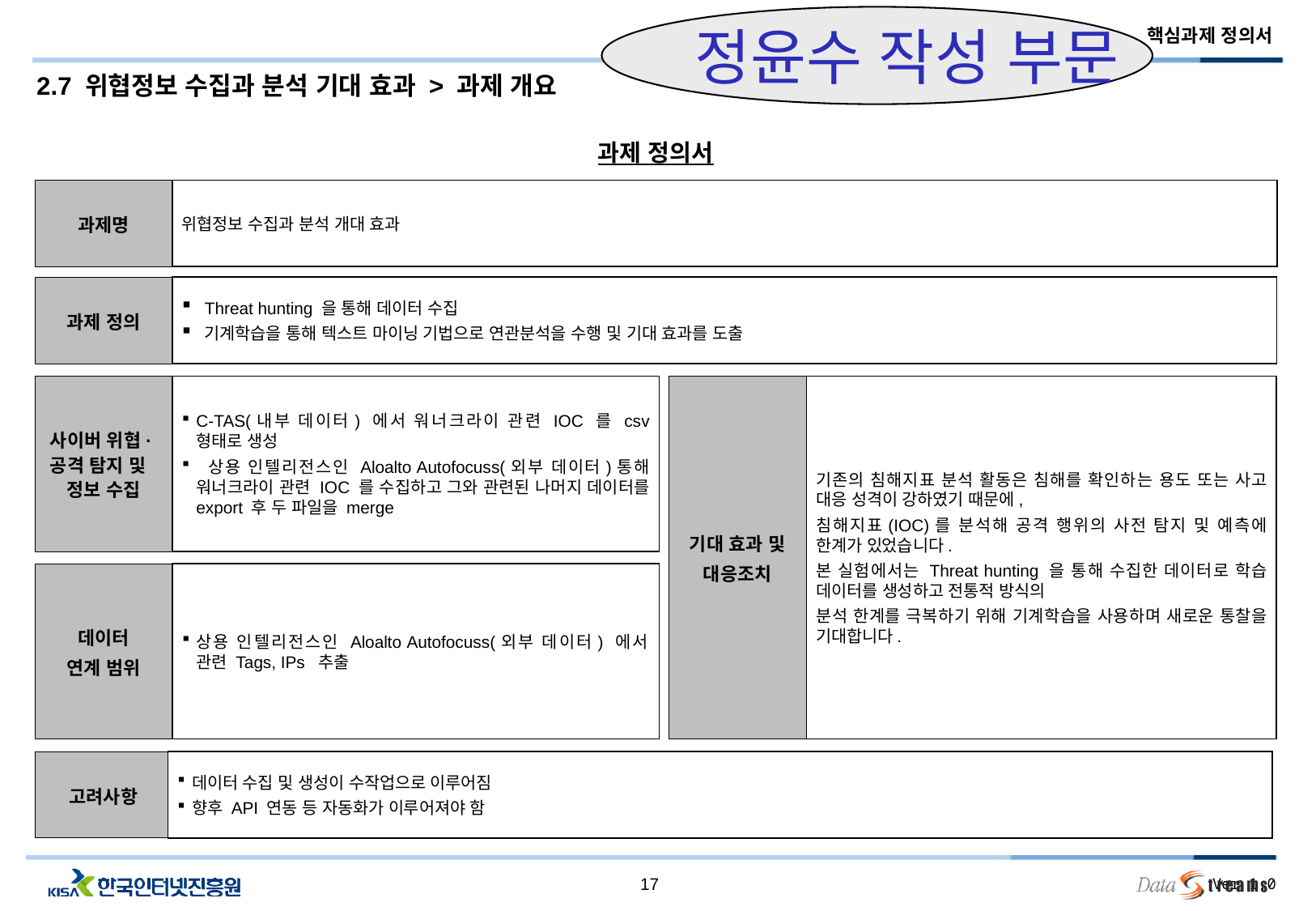

정윤수 작성 부문

2.7 위협정보 수집과 분석 기대 효과 > 과제 개요
과제 정의서
과제명
위협정보 수집과 분석 개대 효과
과제 정의
Threat hunting 을 통해 데이터 수집
기계학습을 통해 텍스트 마이닝 기법으로 연관분석을 수행 및 기대 효과를 도출
사이버 위협·  공격 탐지 및   정보 수집
C-TAS(내부 데이터) 에서 워너크라이 관련 IOC 를 csv 형태로 생성
 상용 인텔리전스인 Aloalto Autofocuss(외부 데이터)통해 워너크라이 관련 IOC 를 수집하고 그와 관련된 나머지 데이터를 export 후 두 파일을 merge
기대 효과 및
대응조치
기존의 침해지표 분석 활동은 침해를 확인하는 용도 또는 사고 대응 성격이 강하였기 때문에,
침해지표(IOC)를 분석해 공격 행위의 사전 탐지 및 예측에 한계가 있었습니다.
본 실험에서는 Threat hunting 을 통해 수집한 데이터로 학습 데이터를 생성하고 전통적 방식의
분석 한계를 극복하기 위해 기계학습을 사용하며 새로운 통찰을 기대합니다.
데이터
연계 범위
상용 인텔리전스인 Aloalto Autofocuss(외부 데이터) 에서
관련 Tags, IPs  추출
고려사항
데이터 수집 및 생성이 수작업으로 이루어짐
향후 API 연동 등 자동화가 이루어져야 함